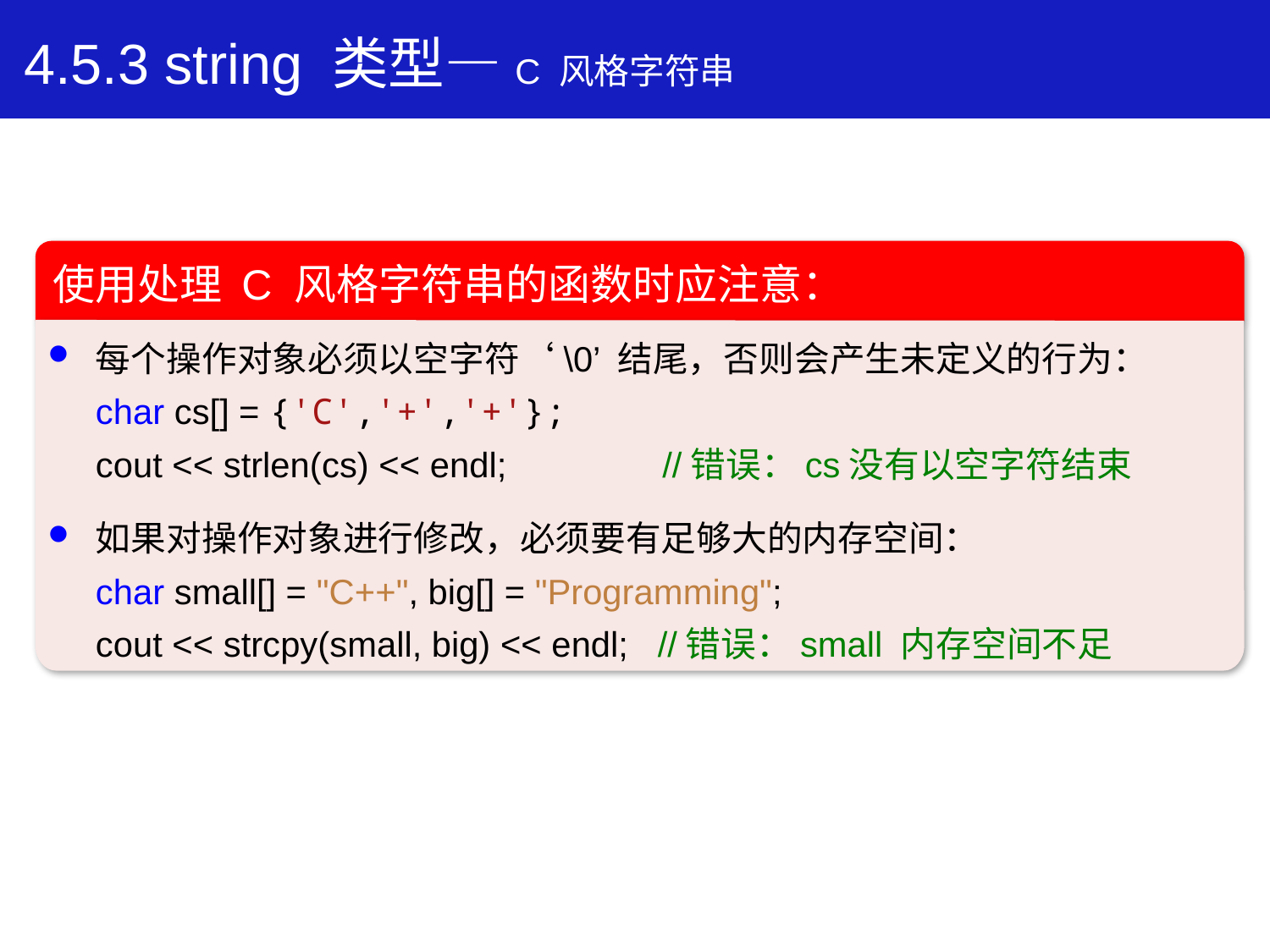

4.5.3 string 类型—C 风格字符串
使用处理 C 风格字符串的函数时应注意：
每个操作对象必须以空字符‘\0’ 结尾，否则会产生未定义的行为：
char cs[] = {'C','+','+'};
cout << strlen(cs) << endl;                //错误：cs没有以空字符结束
如果对操作对象进行修改，必须要有足够大的内存空间：
char small[] = "C++", big[] = "Programming";
cout << strcpy(small, big) << endl;   //错误：small 内存空间不足
92